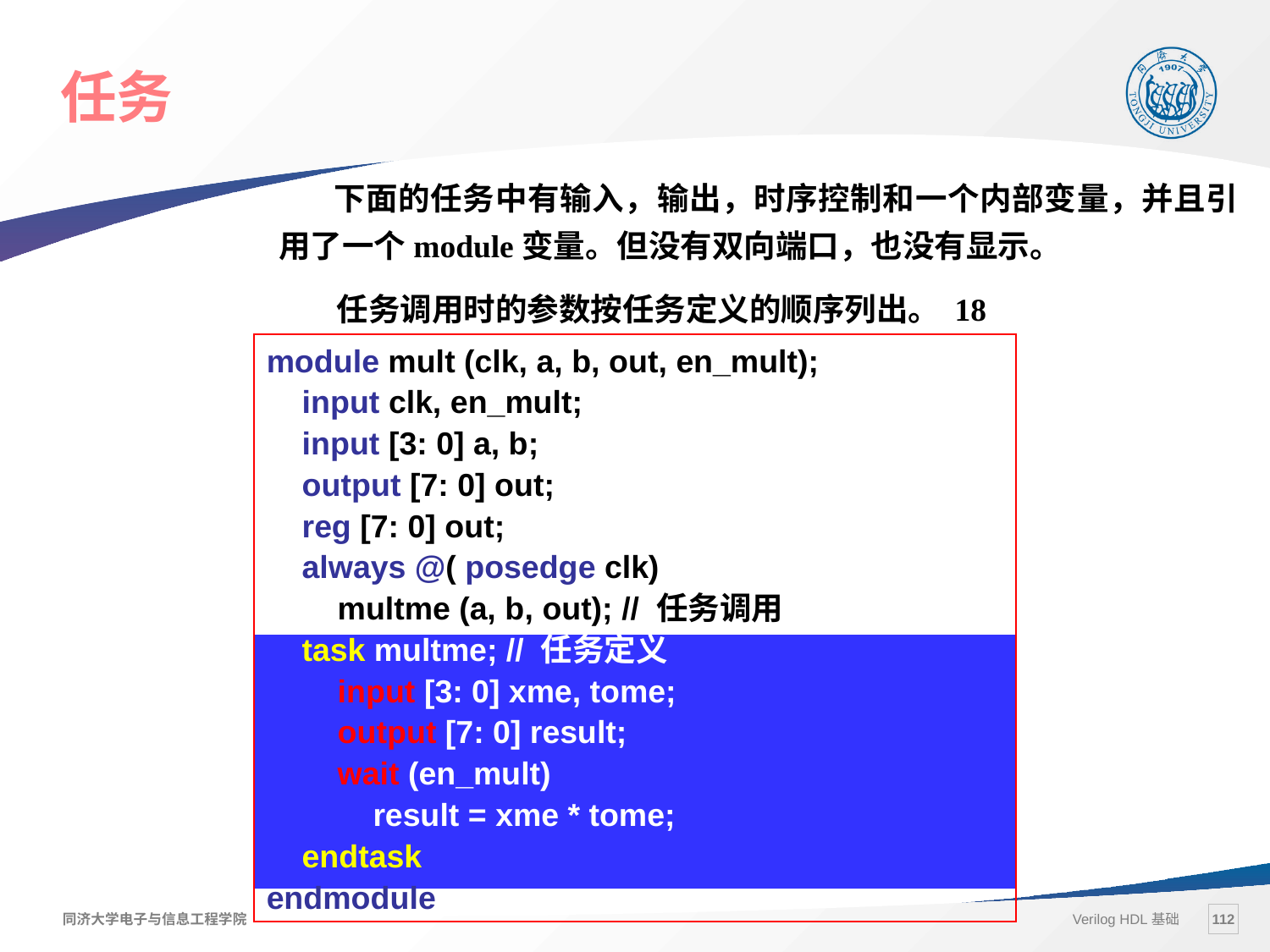

# 任务
      下面的任务中有输入，输出，时序控制和一个内部变量，并且引用了一个module变量。但没有双向端口，也没有显示。
       任务调用时的参数按任务定义的顺序列出。 18
module mult (clk, a, b, out, en_mult);
    input clk, en_mult;
    input [3: 0] a, b;
    output [7: 0] out;
    reg [7: 0] out;
    always @( posedge clk)
        multme (a, b, out); // 任务调用
    task multme; // 任务定义
        input [3: 0] xme, tome;
        output [7: 0] result;
        wait (en_mult)
            result = xme * tome;
    endtask
endmodule